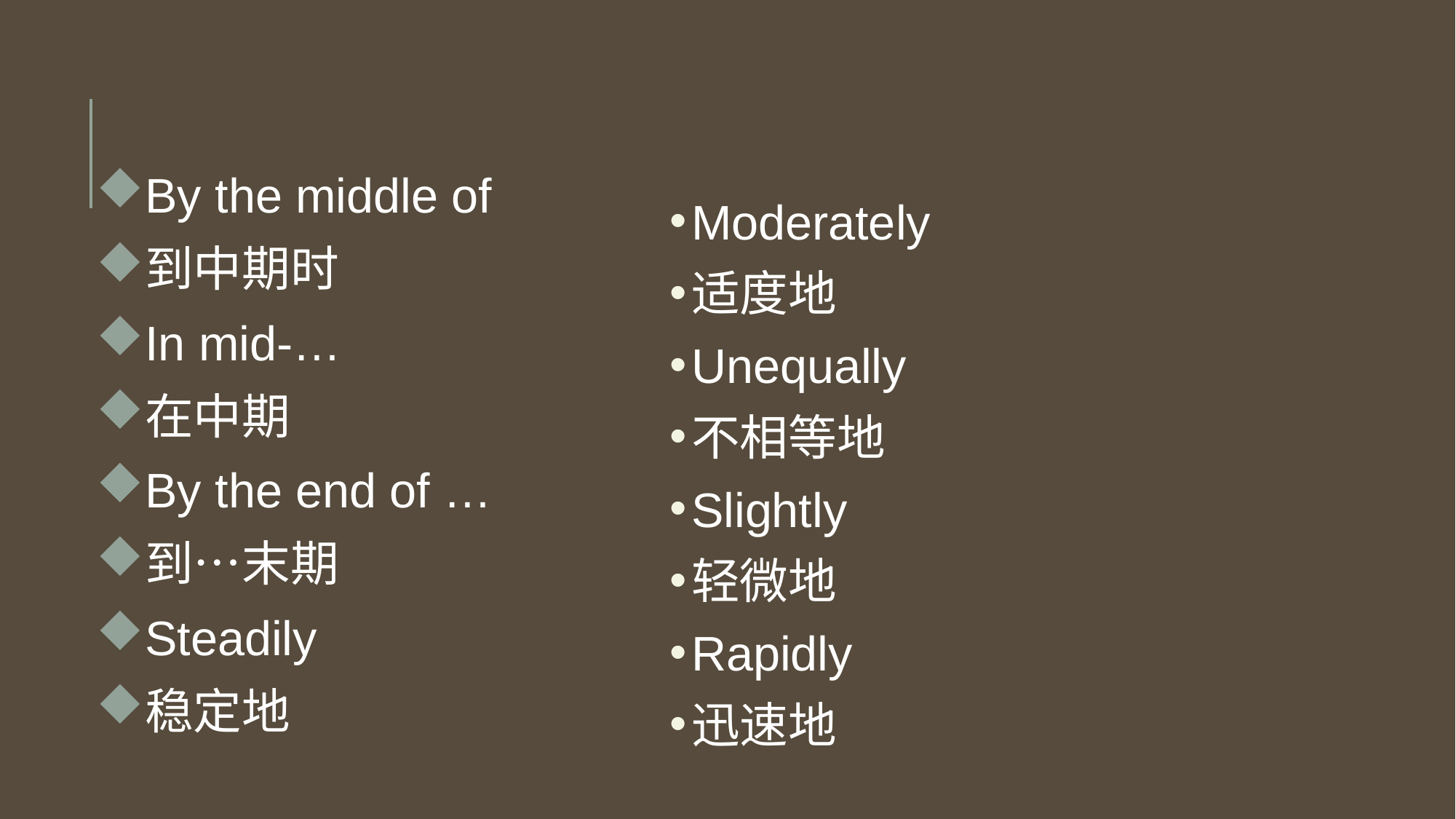

#
By the middle of
到中期时
In mid-…
在中期
By the end of …
到…末期
Steadily
稳定地
Moderately
适度地
Unequally
不相等地
Slightly
轻微地
Rapidly
迅速地